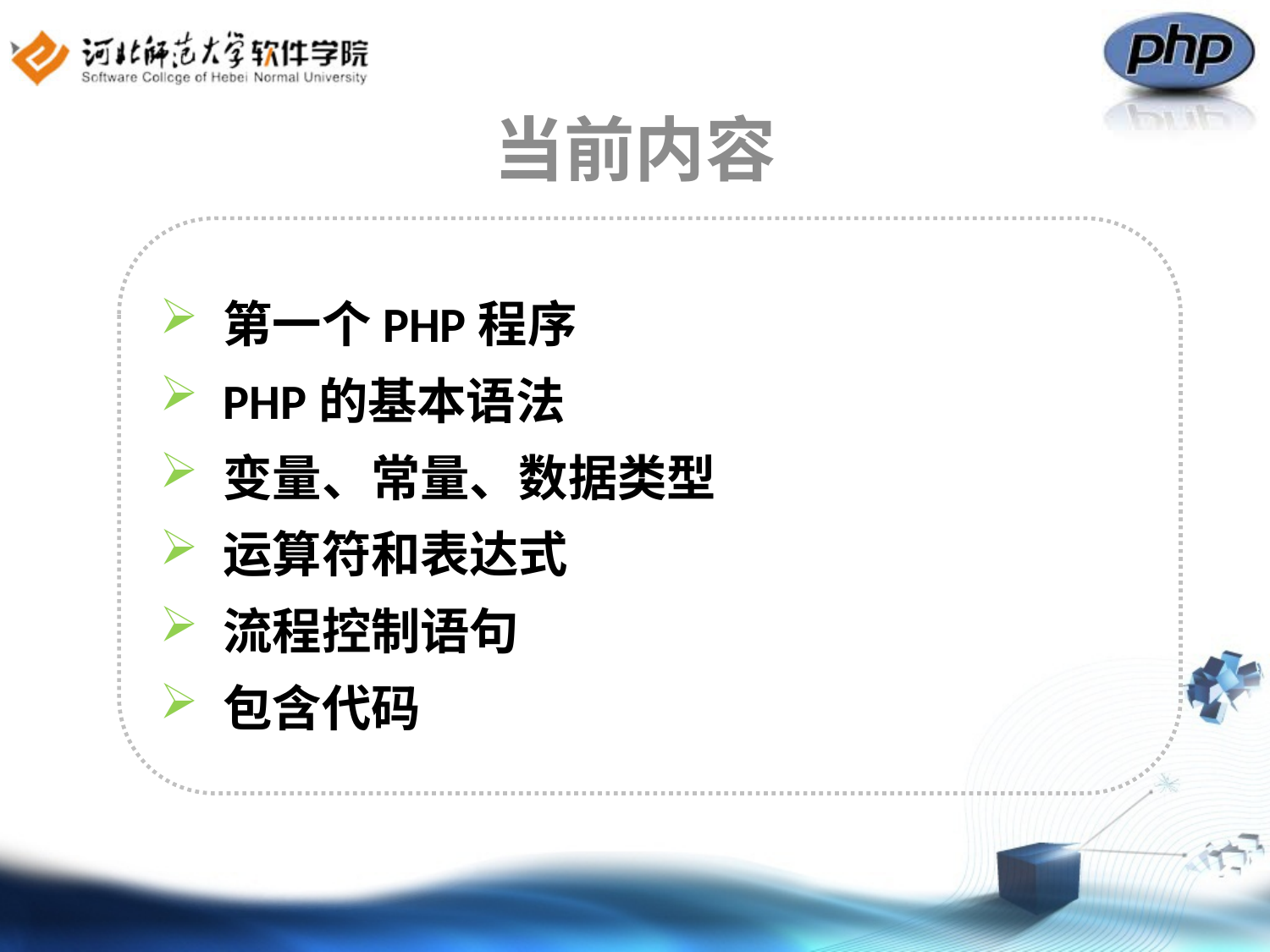

# 当前内容
第一个PHP程序
PHP的基本语法
变量、常量、数据类型
运算符和表达式
流程控制语句
包含代码